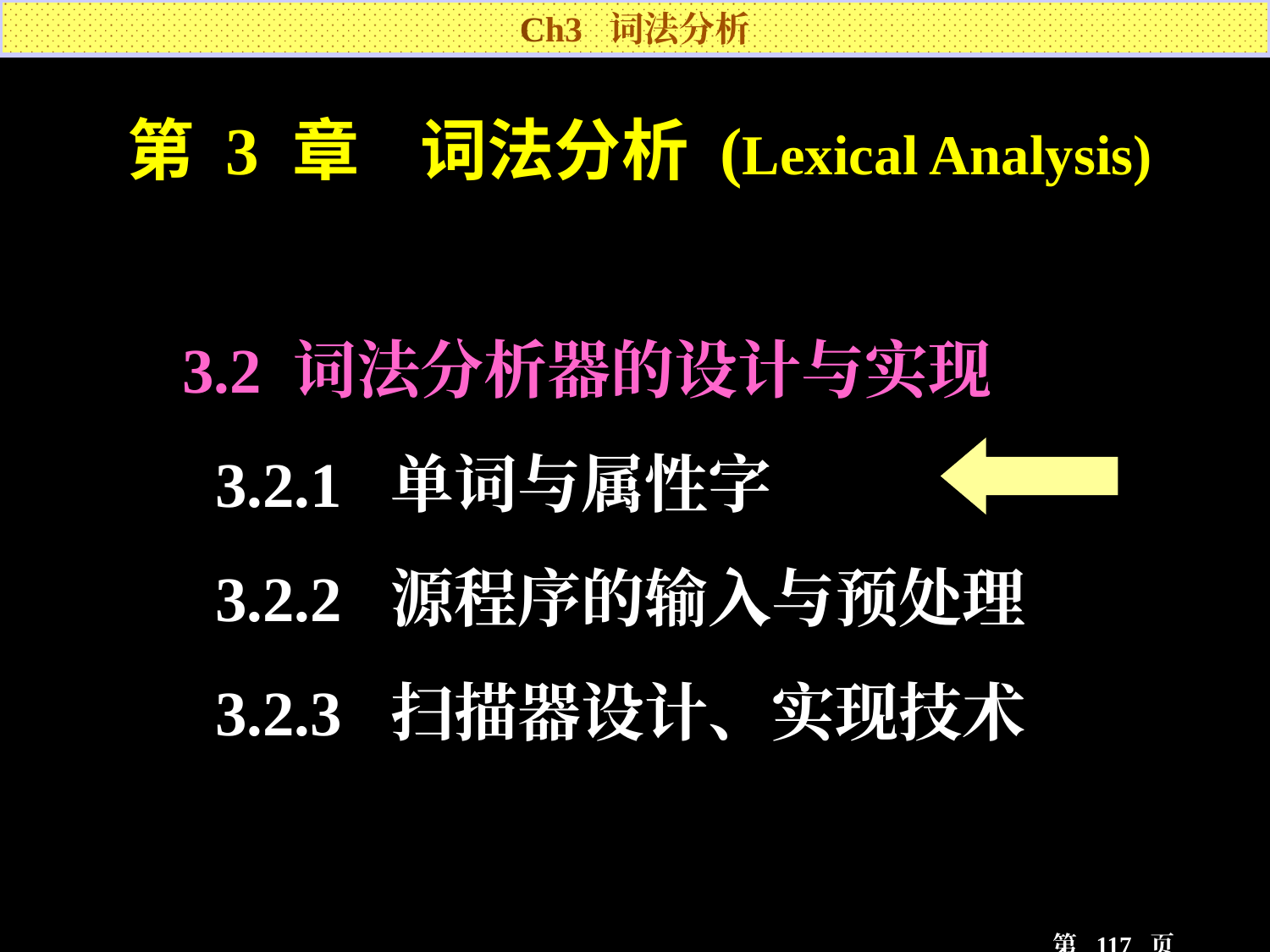

Ch3  词法分析
第 3 章    词法分析 (Lexical Analysis)
3.2 词法分析器的设计与实现
  3.2.1  单词与属性字
  3.2.2  源程序的输入与预处理
  3.2.3  扫描器设计、实现技术